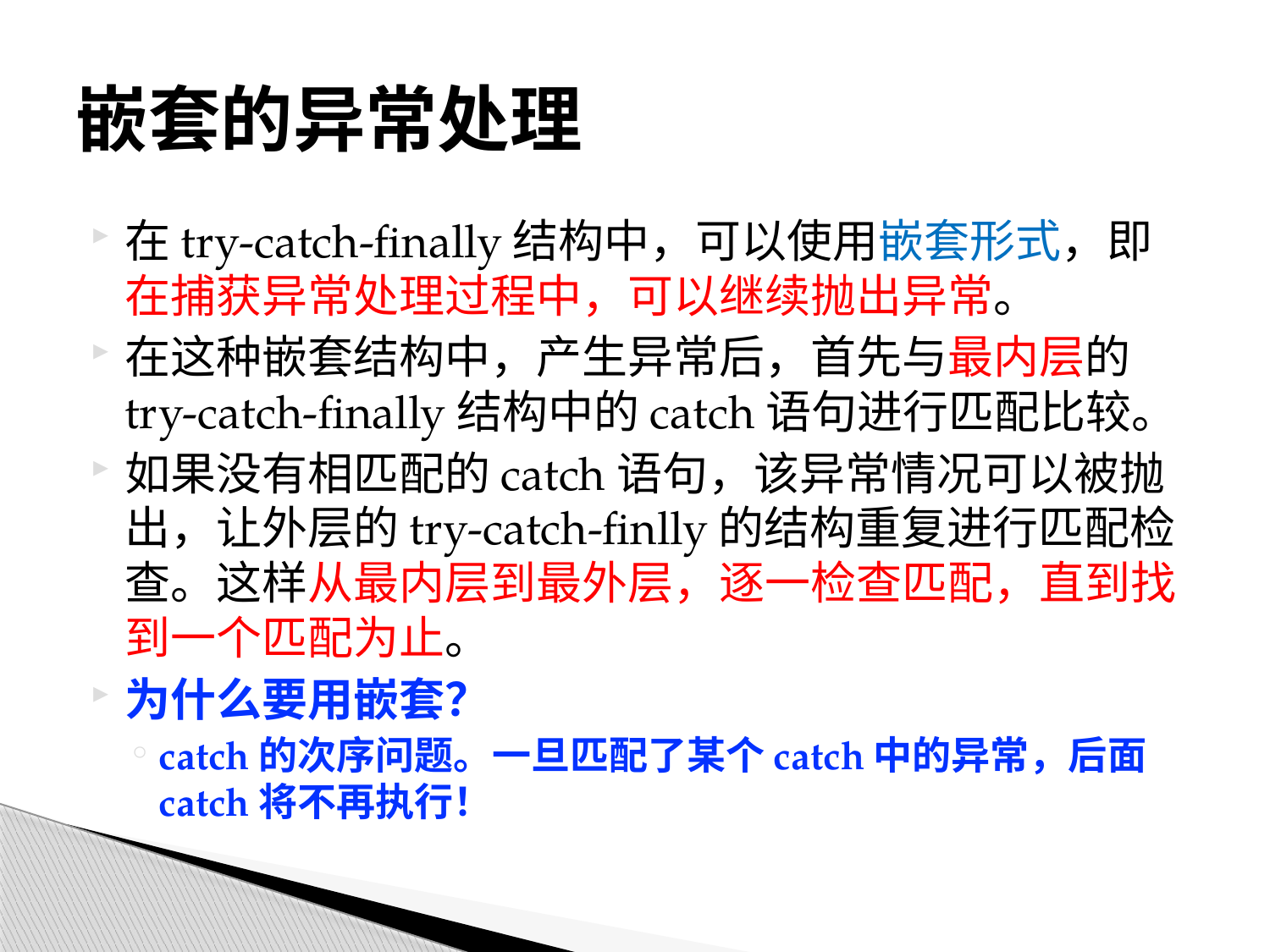

# 嵌套的异常处理
在try-catch-finally结构中，可以使用嵌套形式，即在捕获异常处理过程中，可以继续抛出异常。
在这种嵌套结构中，产生异常后，首先与最内层的try-catch-finally结构中的catch语句进行匹配比较。
如果没有相匹配的catch语句，该异常情况可以被抛出，让外层的try-catch-finlly的结构重复进行匹配检查。这样从最内层到最外层，逐一检查匹配，直到找到一个匹配为止。
为什么要用嵌套？
catch的次序问题。一旦匹配了某个catch中的异常，后面catch将不再执行！